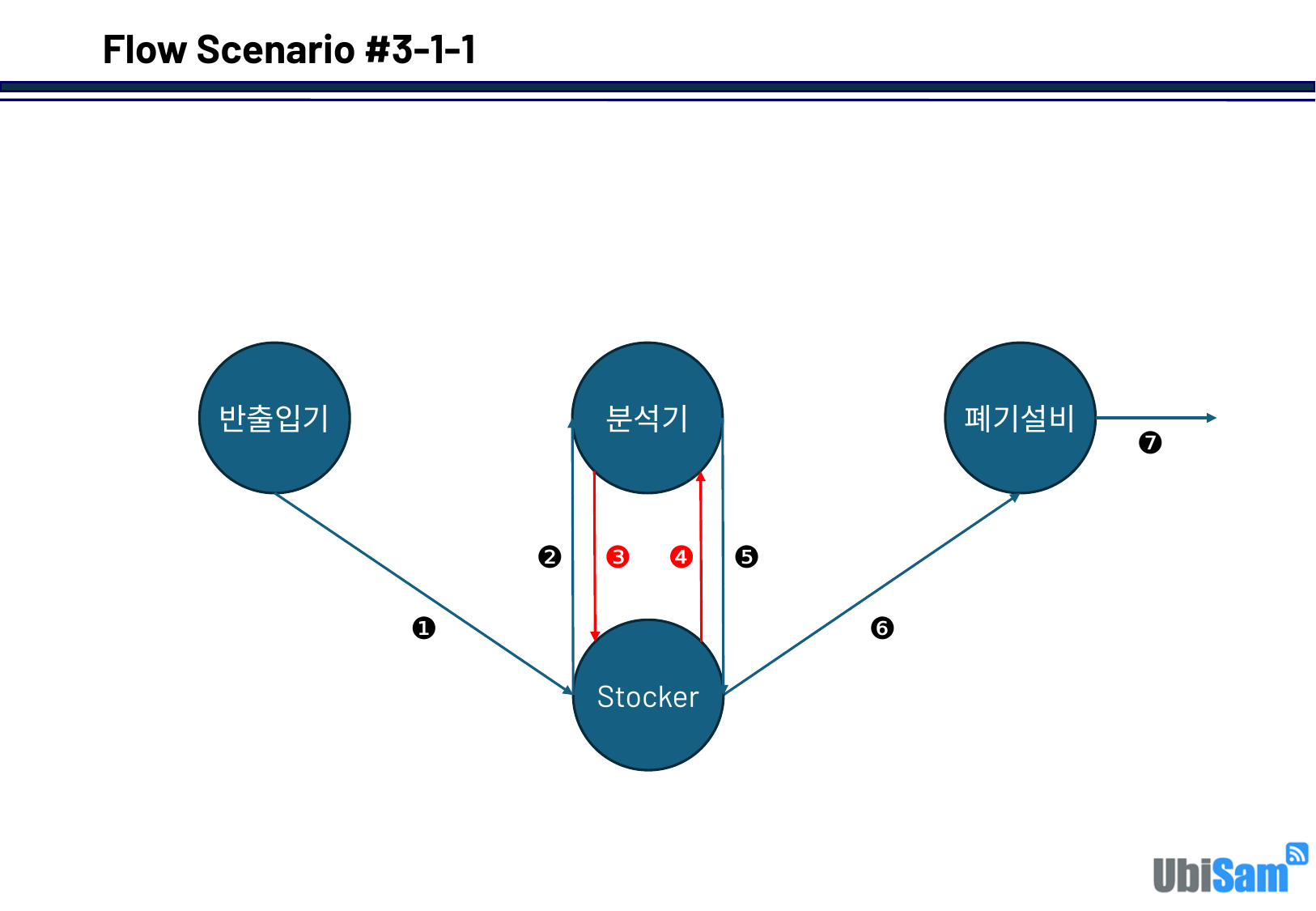

# Flow Scenario #3-1-1
반출입기
분석기
폐기설비
❼
❷
❸
❹
❺
❶
❻
Stocker